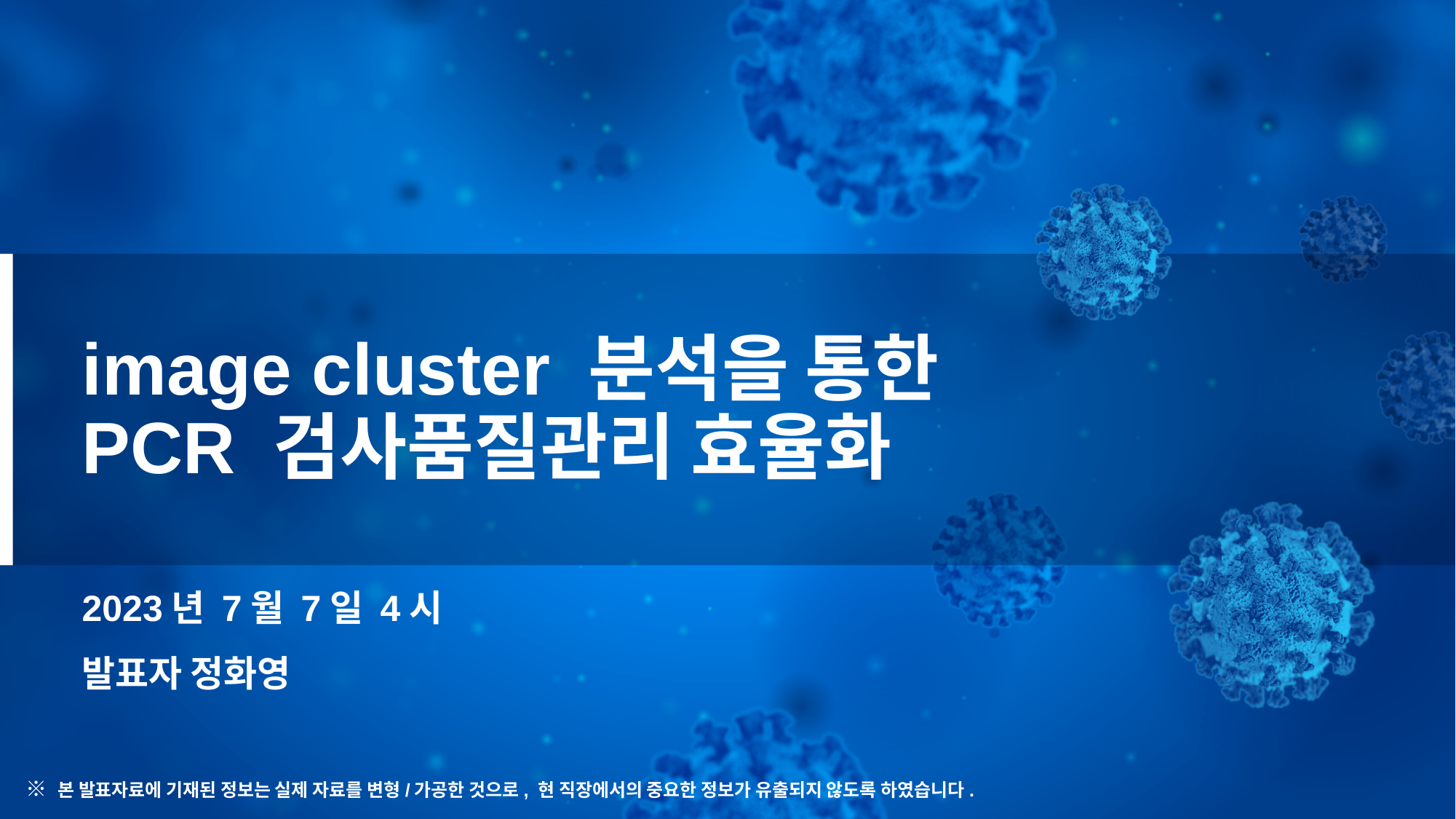

# image cluster 분석을 통한 PCR 검사품질관리 효율화
2023년 7월 7일 4시
발표자 정화영
※ 본 발표자료에 기재된 정보는 실제 자료를 변형/가공한 것으로, 현 직장에서의 중요한 정보가 유출되지 않도록 하였습니다.